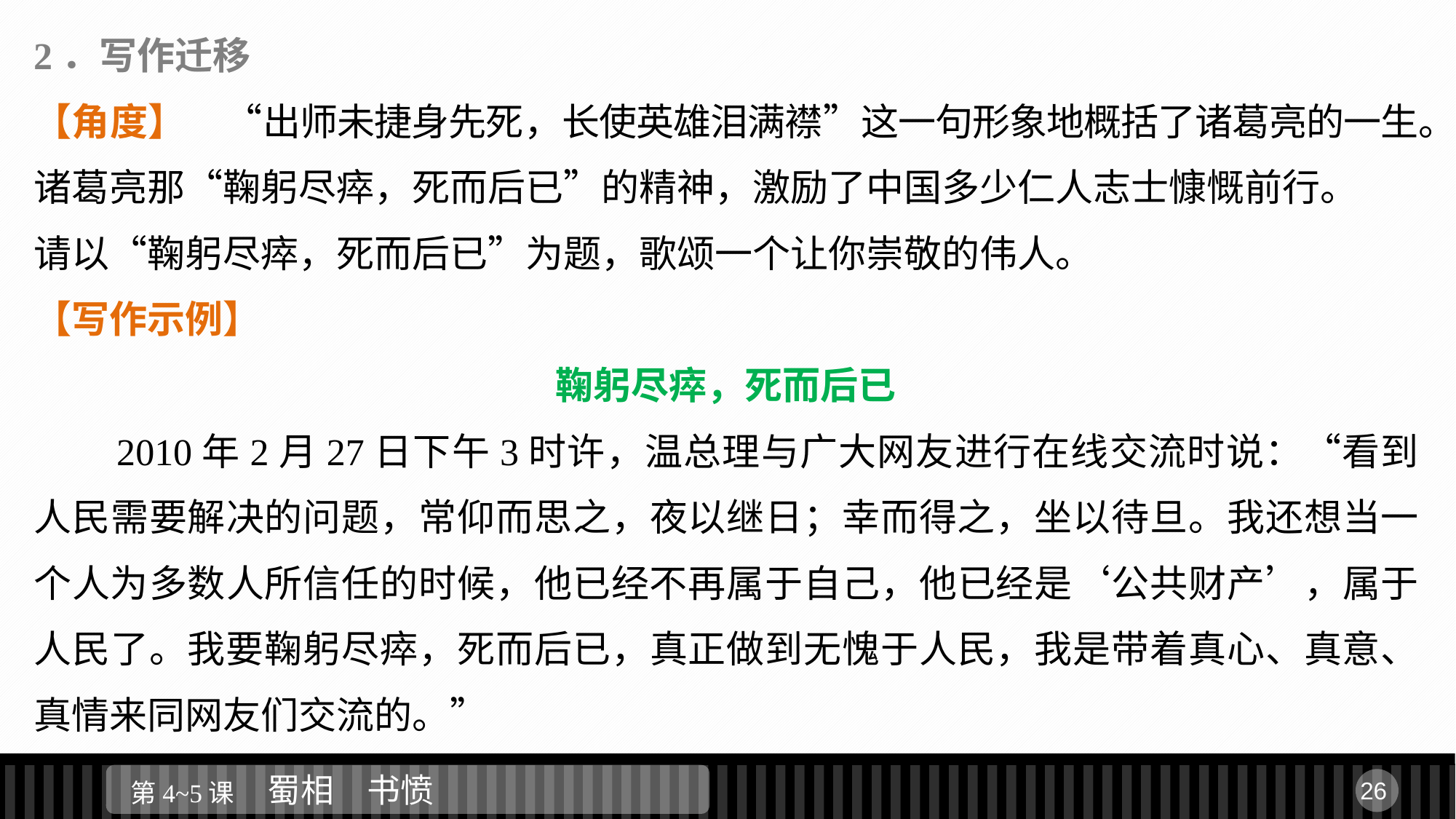

2．写作迁移
【角度】　“出师未捷身先死，长使英雄泪满襟”这一句形象地概括了诸葛亮的一生。诸葛亮那“鞠躬尽瘁，死而后已”的精神，激励了中国多少仁人志士慷慨前行。
请以“鞠躬尽瘁，死而后已”为题，歌颂一个让你崇敬的伟人。
【写作示例】
鞠躬尽瘁，死而后已
        2010年2月27日下午3时许，温总理与广大网友进行在线交流时说：“看到人民需要解决的问题，常仰而思之，夜以继日；幸而得之，坐以待旦。我还想当一个人为多数人所信任的时候，他已经不再属于自己，他已经是‘公共财产’，属于人民了。我要鞠躬尽瘁，死而后已，真正做到无愧于人民，我是带着真心、真意、真情来同网友们交流的。”